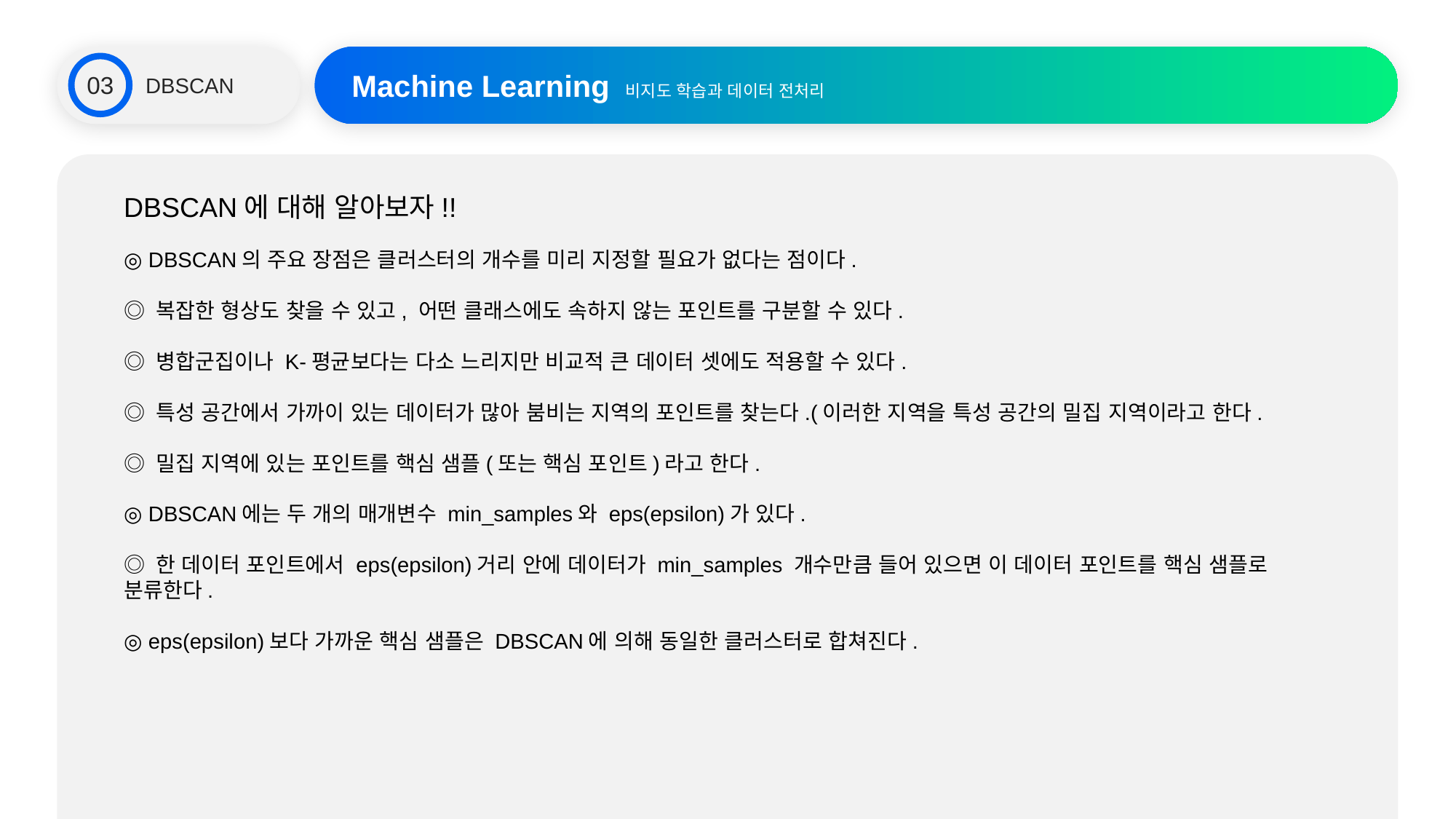

DBSCAN
Machine Learning 비지도 학습과 데이터 전처리
03

DBSCAN에 대해 알아보자!!
◎ DBSCAN의 주요 장점은 클러스터의 개수를 미리 지정할 필요가 없다는 점이다.

◎ 복잡한 형상도 찾을 수 있고, 어떤 클래스에도 속하지 않는 포인트를 구분할 수 있다.

◎ 병합군집이나 K-평균보다는 다소 느리지만 비교적 큰 데이터 셋에도 적용할 수 있다.

◎ 특성 공간에서 가까이 있는 데이터가 많아 붐비는 지역의 포인트를 찾는다.(이러한 지역을 특성 공간의 밀집 지역이라고 한다.

◎ 밀집 지역에 있는 포인트를 핵심 샘플(또는 핵심 포인트)라고 한다.

◎ DBSCAN에는 두 개의 매개변수 min_samples와 eps(epsilon)가 있다.

◎ 한 데이터 포인트에서 eps(epsilon)거리 안에 데이터가 min_samples 개수만큼 들어 있으면 이 데이터 포인트를 핵심 샘플로 분류한다.

◎ eps(epsilon)보다 가까운 핵심 샘플은 DBSCAN에 의해 동일한 클러스터로 합쳐진다.